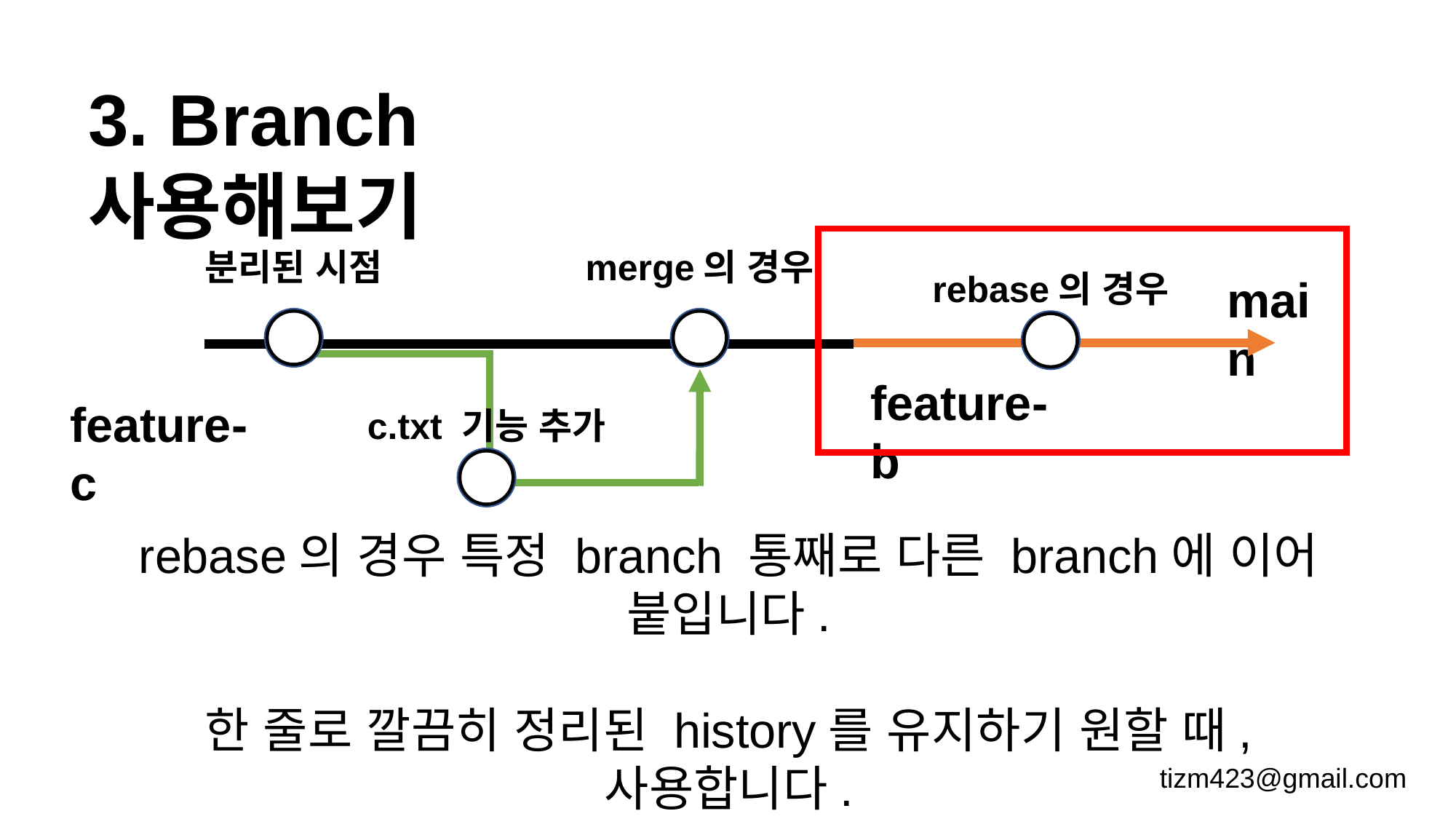

3. Branch 사용해보기

분리된 시점

merge의 경우

rebase의 경우

main
feature-b
feature-c
c.txt 기능 추가

rebase의 경우 특정 branch 통째로 다른 branch에 이어 붙입니다.

한 줄로 깔끔히 정리된 history를 유지하기 원할 때, 사용합니다.
팀원들과 공유된 commit들에 대해서는 사용 금지!!
tizm423@gmail.com